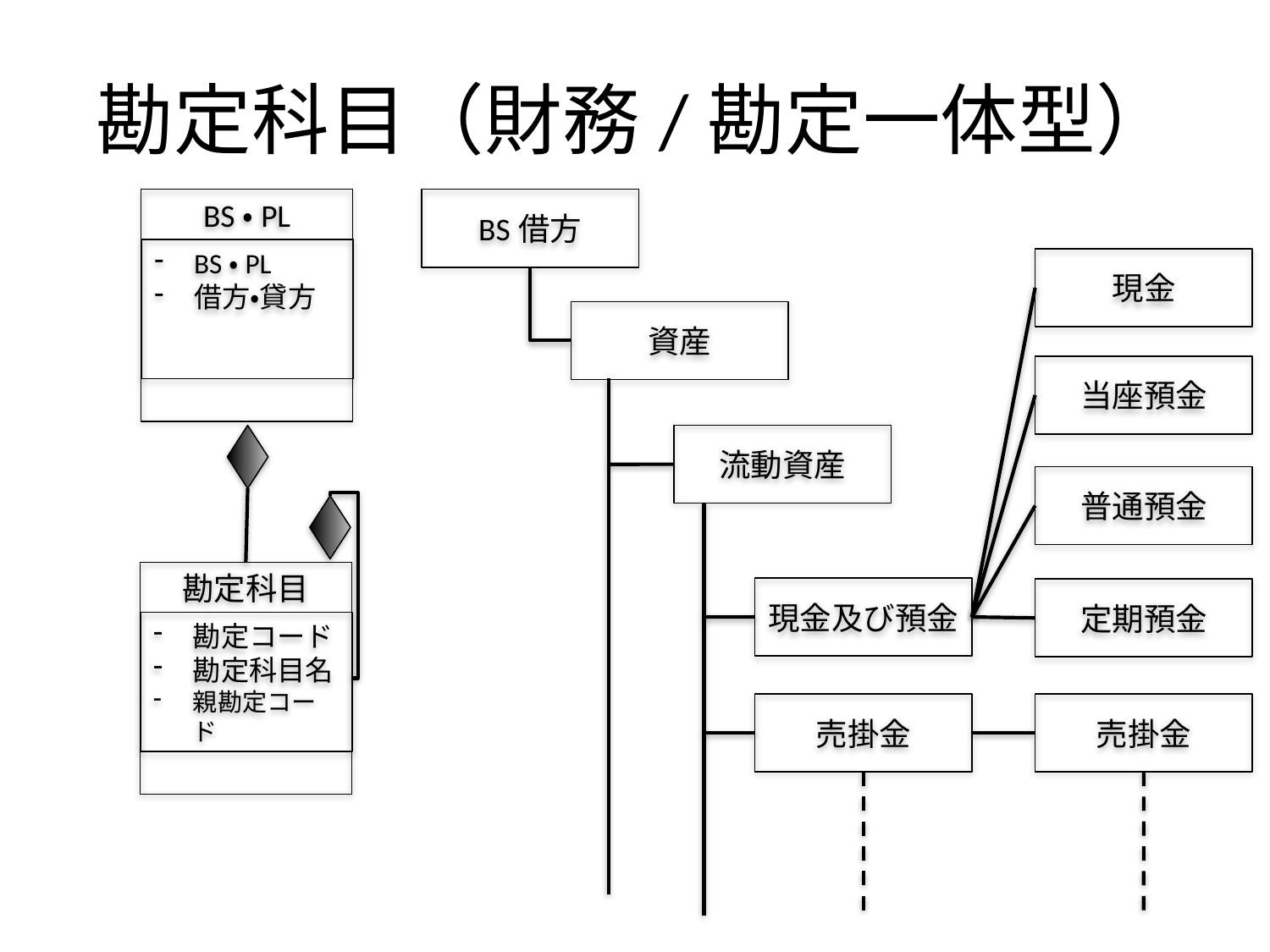

# 勘定科目（財務/勘定一体型）
BS・PL
BS借方
BS・PL
借方・貸方
現金
資産
当座預金
流動資産

普通預金

勘定科目
現金及び預金
定期預金
勘定コード
勘定科目名
親勘定コード
売掛金
売掛金